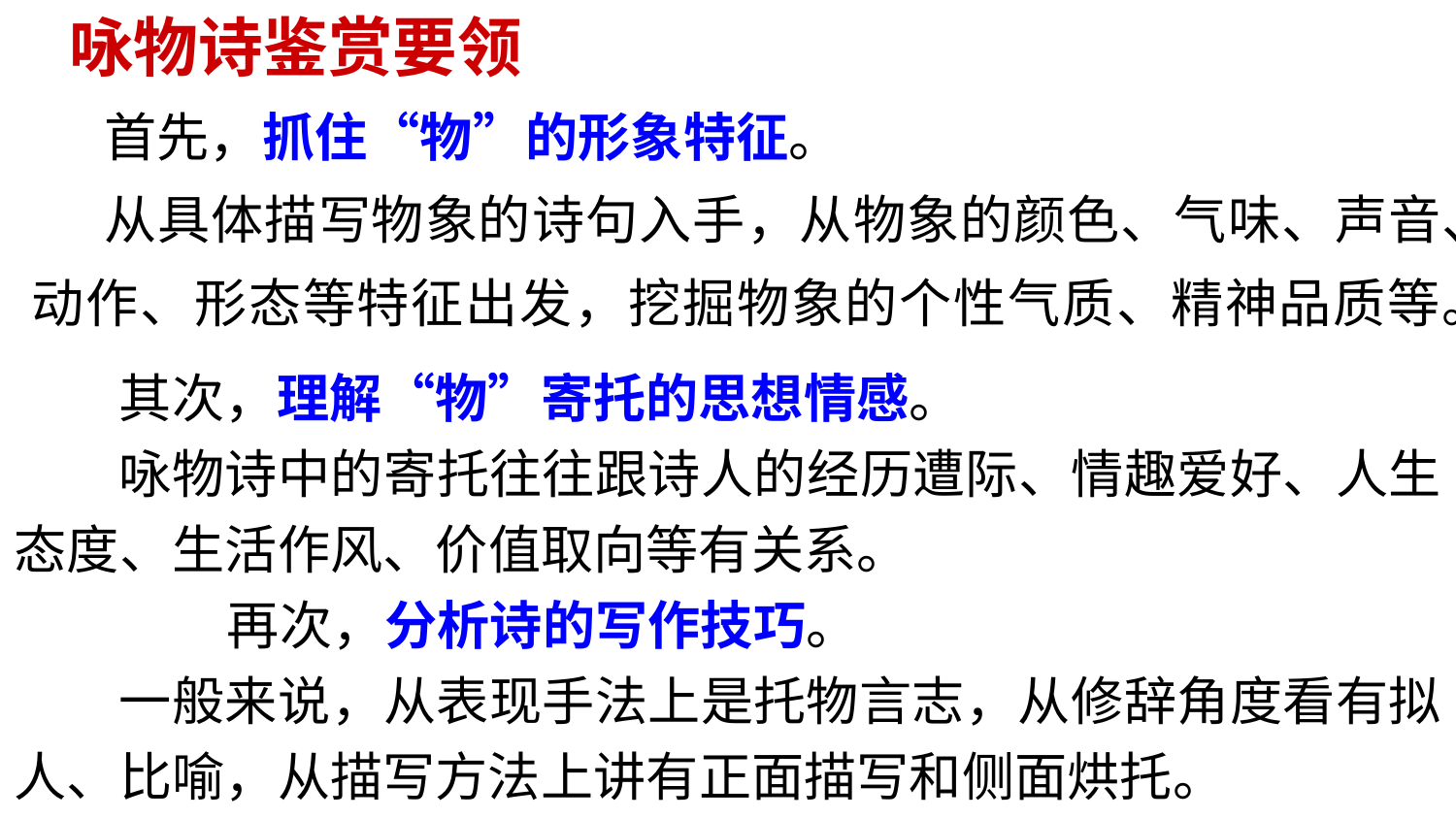

咏物诗鉴赏要领
首先，抓住“物”的形象特征。
从具体描写物象的诗句入手，从物象的颜色、气味、声音、动作、形态等特征出发，挖掘物象的个性气质、精神品质等。
其次，理解“物”寄托的思想情感。
咏物诗中的寄托往往跟诗人的经历遭际、情趣爱好、人生态度、生活作风、价值取向等有关系。
        再次，分析诗的写作技巧。
一般来说，从表现手法上是托物言志，从修辞角度看有拟人、比喻，从描写方法上讲有正面描写和侧面烘托。